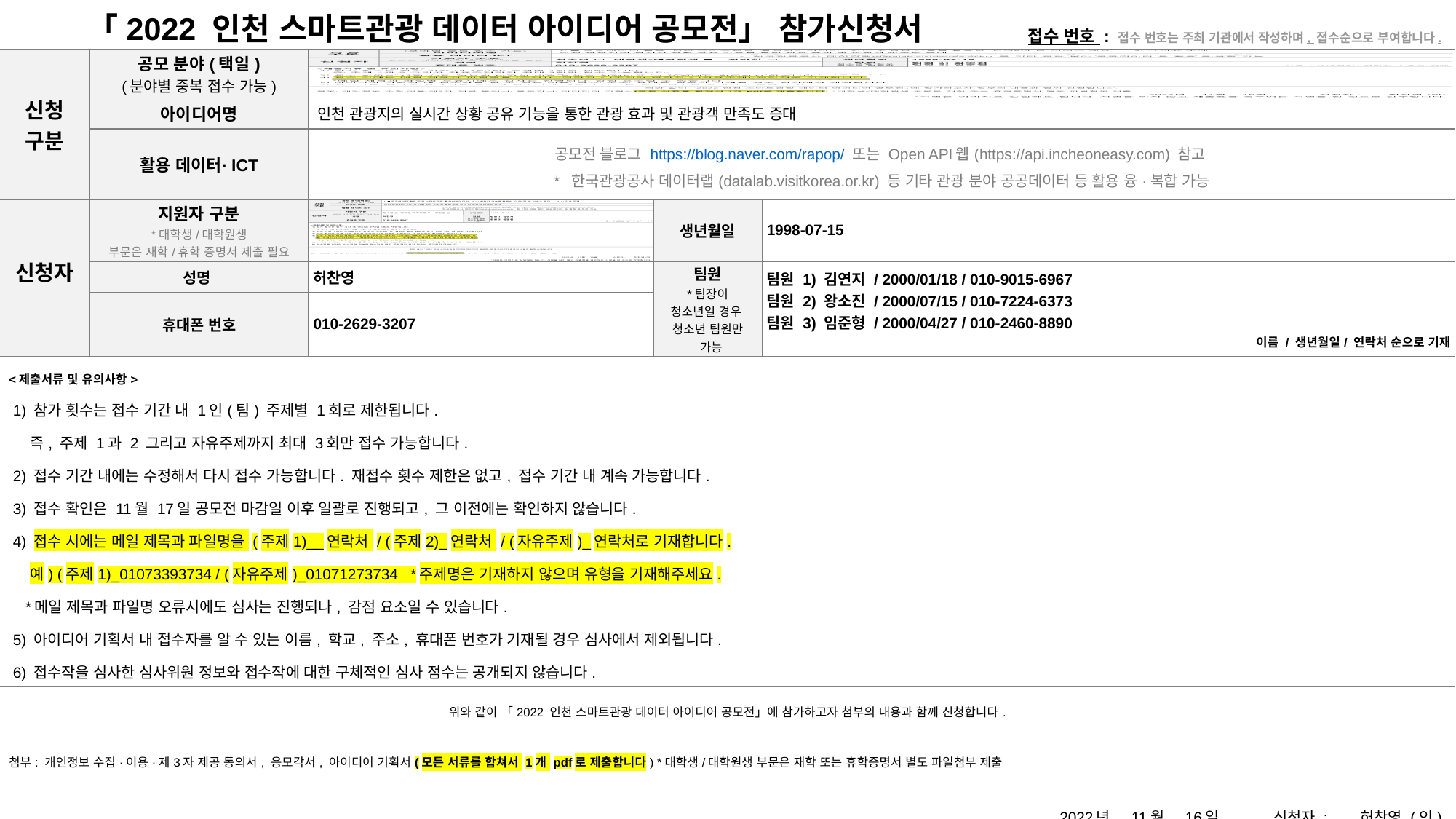

「2022 인천 스마트관광 데이터 아이디어 공모전」 참가신청서

접수 번호 : 접수 번호는 주최 기관에서 작성하며, 접수순으로 부여합니다.
| 신청 구분 | 공모 분야(택일) (분야별 중복 접수 가능) |  |  |  |
| --- | --- | --- | --- | --- |
|  | 아이디어명 | 인천 관광지의 실시간 상황 공유 기능을 통한 관광 효과 및 관광객 만족도 증대 |  |  |
|  | 활용 데이터∙ICT | 공모전 블로그 https://blog.naver.com/rapop/ 또는 Open API웹(https://api.incheoneasy.com) 참고 \* 한국관광공사 데이터랩(datalab.visitkorea.or.kr) 등 기타 관광 분야 공공데이터 등 활용 융·복합 가능 |  |  |
| 신청자 | 지원자 구분 \*대학생/대학원생 부문은 재학/휴학 증명서 제출 필요 |  | 생년월일 | 1998-07-15 |
|  | 성명 | 허찬영 | 팀원 \*팀장이 청소년일 경우 청소년 팀원만 가능 | 팀원 1) 김연지 / 2000/01/18 / 010-9015-6967 팀원 2) 왕소진 / 2000/07/15 / 010-7224-6373 팀원 3) 임준형 / 2000/04/27 / 010-2460-8890 이름 / 생년월일/ 연락처 순으로 기재 |
|  | 휴대폰 번호 | 010-2629-3207 |  |  |
| <제출서류 및 유의사항> 1) 참가 횟수는 접수 기간 내 1인(팀) 주제별 1회로 제한됩니다. 즉, 주제 1과 2 그리고 자유주제까지 최대 3회만 접수 가능합니다. 2) 접수 기간 내에는 수정해서 다시 접수 가능합니다. 재접수 횟수 제한은 없고, 접수 기간 내 계속 가능합니다. 3) 접수 확인은 11월 17일 공모전 마감일 이후 일괄로 진행되고, 그 이전에는 확인하지 않습니다. 4) 접수 시에는 메일 제목과 파일명을 (주제1)\_\_연락처 / (주제2)\_연락처 / (자유주제)\_연락처로 기재합니다. 예) (주제1)\_01073393734 / (자유주제)\_01071273734 \*주제명은 기재하지 않으며 유형을 기재해주세요. \*메일 제목과 파일명 오류시에도 심사는 진행되나, 감점 요소일 수 있습니다. 5) 아이디어 기획서 내 접수자를 알 수 있는 이름, 학교, 주소, 휴대폰 번호가 기재될 경우 심사에서 제외됩니다. 6) 접수작을 심사한 심사위원 정보와 접수작에 대한 구체적인 심사 점수는 공개되지 않습니다. |  |  |  |  |
| 위와 같이 「2022 인천 스마트관광 데이터 아이디어 공모전」에 참가하고자 첨부의 내용과 함께 신청합니다. 첨부: 개인정보 수집·이용·제3자 제공 동의서, 응모각서, 아이디어 기획서(모든 서류를 합쳐서 1개 pdf로 제출합니다) \*대학생/대학원생 부문은 재학 또는 휴학증명서 별도 파일첨부 제출 2022년 11월 16일 신청자 : 허찬영 (인) \*서명은 이미지로 삽입해도 됩니다. 서명을 하지 않고 제출했을 경우에는 서명을 한 것으로 간주합니다. |  |  |  |  |